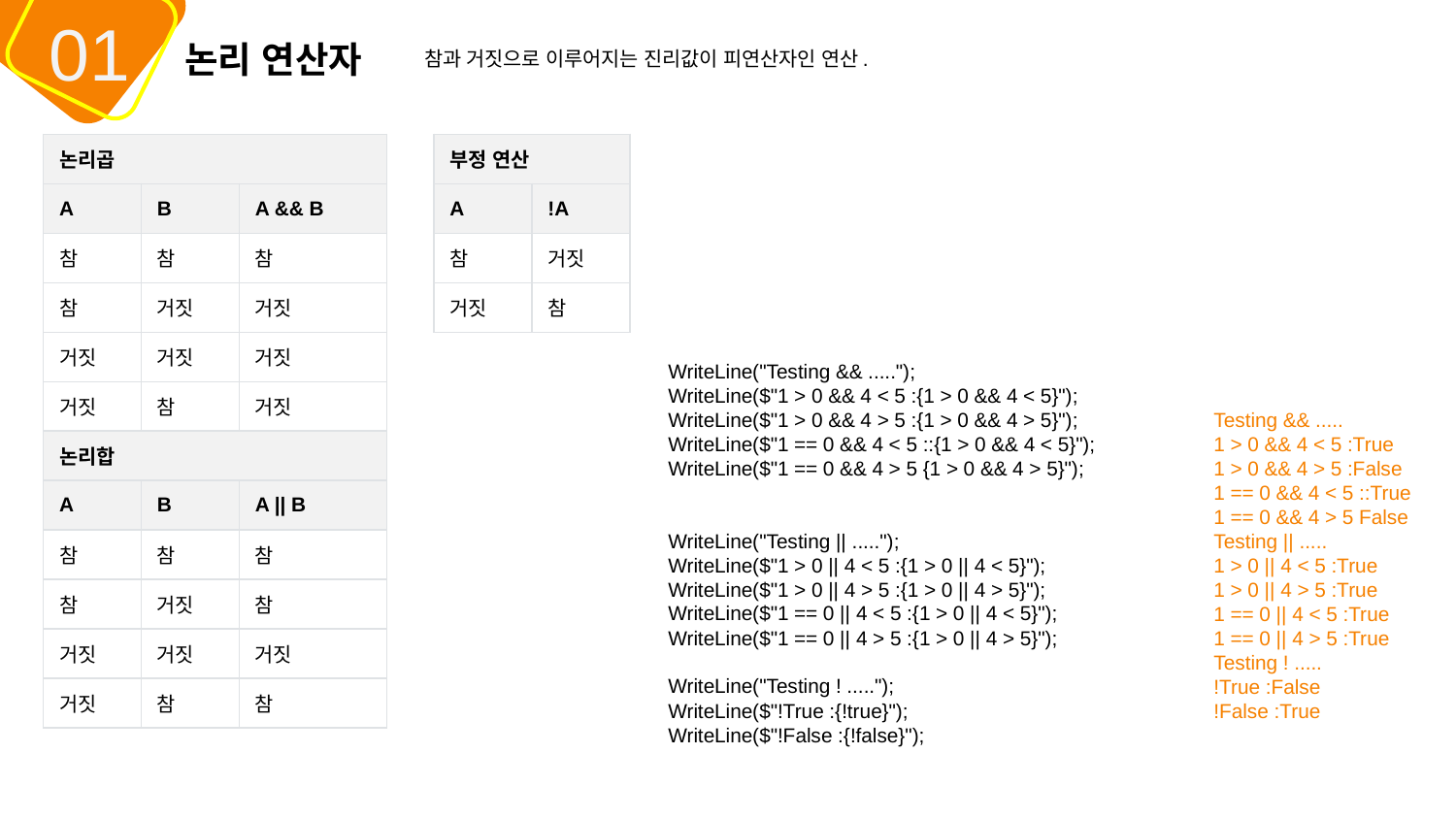

01
논리 연산자
참과 거짓으로 이루어지는 진리값이 피연산자인 연산.
| 논리곱 |  |  |
| --- | --- | --- |
| A | B | A && B |
| 참 | 참 | 참 |
| 참 | 거짓 | 거짓 |
| 거짓 | 거짓 | 거짓 |
| 거짓 | 참 | 거짓 |
| 논리합 |  |  |
| A | B | A || B |
| 참 | 참 | 참 |
| 참 | 거짓 | 참 |
| 거짓 | 거짓 | 거짓 |
| 거짓 | 참 | 참 |
| 부정 연산 |  |
| --- | --- |
| A | !A |
| 참 | 거짓 |
| 거짓 | 참 |
    WriteLine("Testing && .....");
    WriteLine($"1 > 0 && 4 < 5 :{1 > 0 && 4 < 5}");
    WriteLine($"1 > 0 && 4 > 5 :{1 > 0 && 4 > 5}");
    WriteLine($"1 == 0 && 4 < 5 ::{1 > 0 && 4 < 5}");
    WriteLine($"1 == 0 && 4 > 5 {1 > 0 && 4 > 5}");

    WriteLine("Testing || .....");
    WriteLine($"1 > 0 || 4 < 5 :{1 > 0 || 4 < 5}");
    WriteLine($"1 > 0 || 4 > 5 :{1 > 0 || 4 > 5}");
    WriteLine($"1 == 0 || 4 < 5 :{1 > 0 || 4 < 5}");
    WriteLine($"1 == 0 || 4 > 5 :{1 > 0 || 4 > 5}");

    WriteLine("Testing ! .....");
    WriteLine($"!True :{!true}");
    WriteLine($"!False :{!false}");
Testing && .....
1 > 0 && 4 < 5 :True
1 > 0 && 4 > 5 :False
1 == 0 && 4 < 5 ::True
1 == 0 && 4 > 5 False
Testing || .....
1 > 0 || 4 < 5 :True
1 > 0 || 4 > 5 :True
1 == 0 || 4 < 5 :True
1 == 0 || 4 > 5 :True
Testing ! .....
!True :False
!False :True